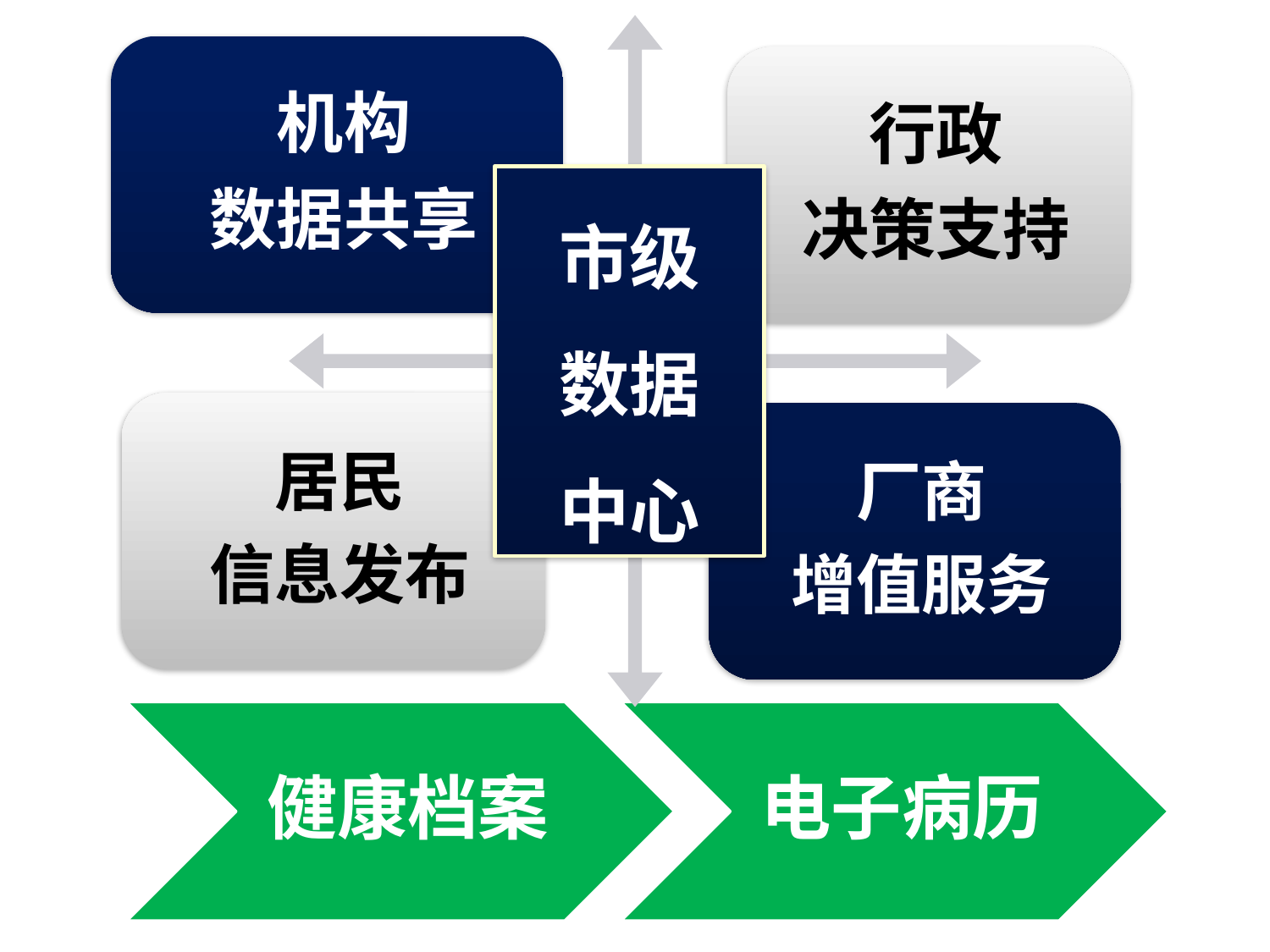

机构
数据共享
行政
决策支持
居民
信息发布
厂商
增值服务
# 总体规划
市级
数据
中心
健康档案
电子病历
3